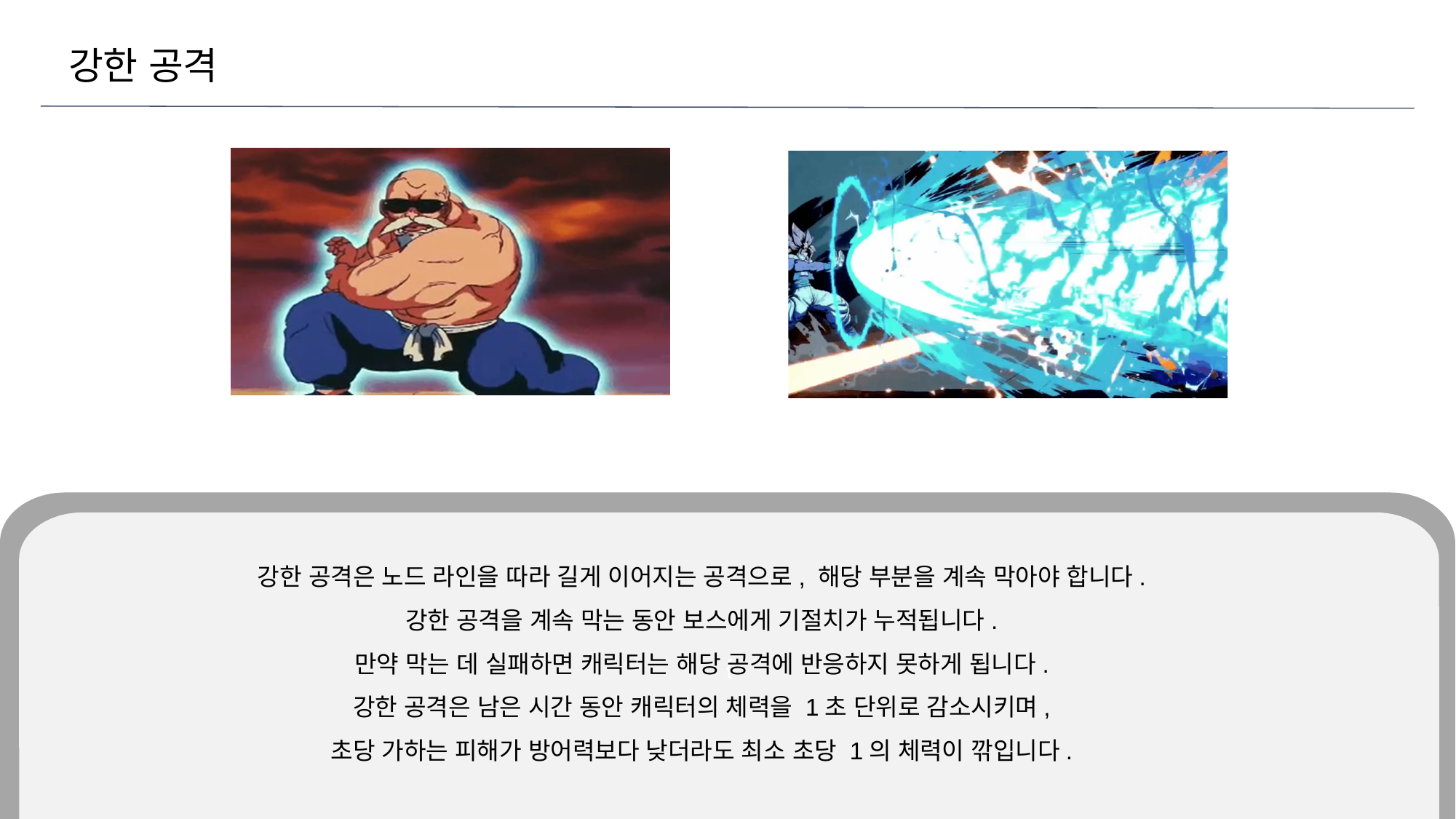

강한 공격

{
강한 공격은 노드 라인을 따라 길게 이어지는 공격으로, 해당 부분을 계속 막아야 합니다.
강한 공격을 계속 막는 동안 보스에게 기절치가 누적됩니다.
만약 막는 데 실패하면 캐릭터는 해당 공격에 반응하지 못하게 됩니다.
강한 공격은 남은 시간 동안 캐릭터의 체력을 1초 단위로 감소시키며,
초당 가하는 피해가 방어력보다 낮더라도 최소 초당 1의 체력이 깎입니다.